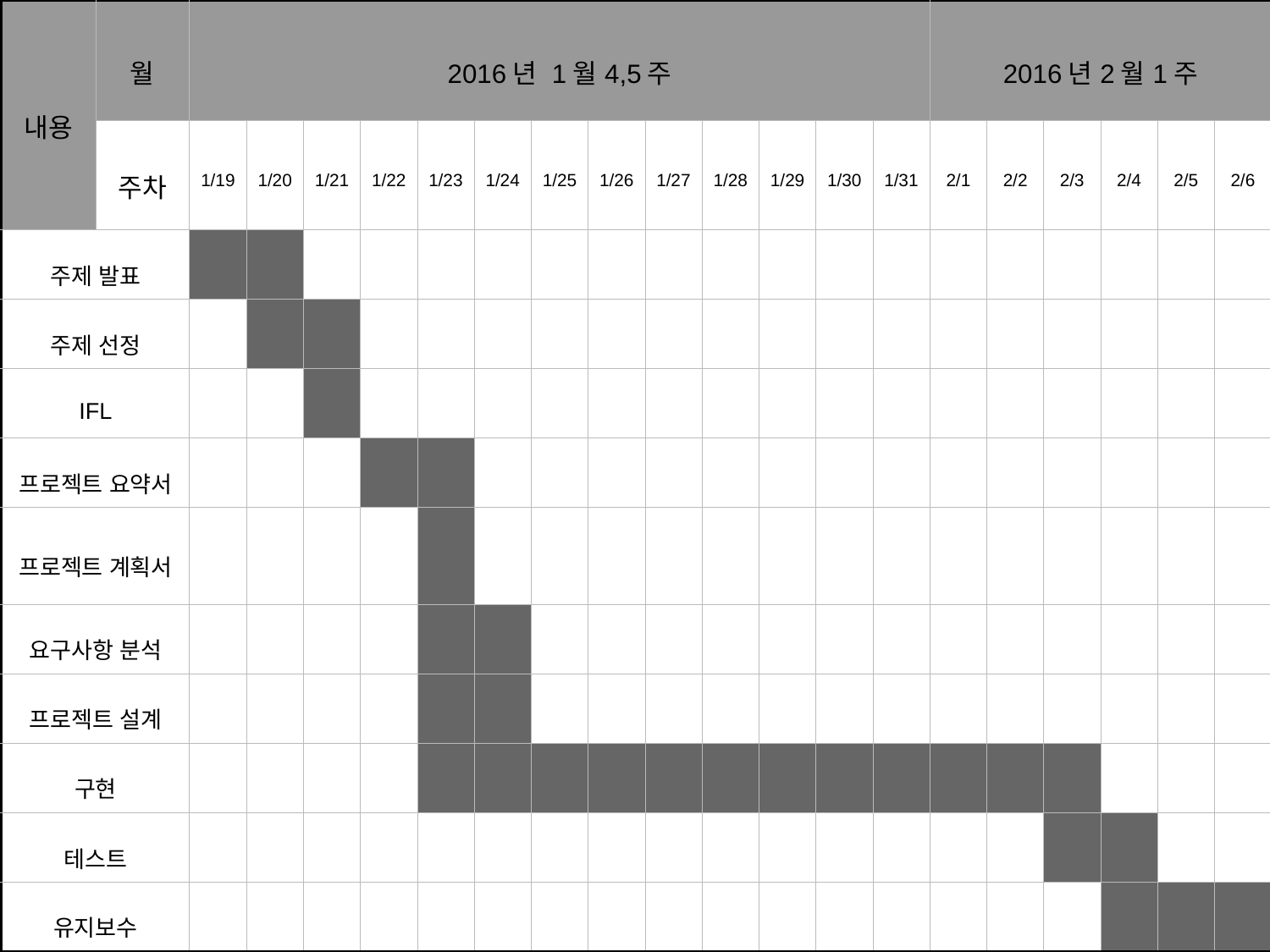

| 내용 | 월 | 2016년 1월4,5주 |  |  |  |  |  |  |  |  |  |  |  |  | 2016년2월1주 |  |  |  |  |  |
| --- | --- | --- | --- | --- | --- | --- | --- | --- | --- | --- | --- | --- | --- | --- | --- | --- | --- | --- | --- | --- |
|  | 주차 | 1/19 | 1/20 | 1/21 | 1/22 | 1/23 | 1/24 | 1/25 | 1/26 | 1/27 | 1/28 | 1/29 | 1/30 | 1/31 | 2/1 | 2/2 | 2/3 | 2/4 | 2/5 | 2/6 |
| 주제 발표 |  |  |  |  |  |  |  |  |  |  |  |  |  |  |  |  |  |  |  |  |
| 주제 선정 |  |  |  |  |  |  |  |  |  |  |  |  |  |  |  |  |  |  |  |  |
| IFL |  |  |  |  |  |  |  |  |  |  |  |  |  |  |  |  |  |  |  |  |
| 프로젝트 요약서 |  |  |  |  |  |  |  |  |  |  |  |  |  |  |  |  |  |  |  |  |
| 프로젝트 계획서 |  |  |  |  |  |  |  |  |  |  |  |  |  |  |  |  |  |  |  |  |
| 요구사항 분석 |  |  |  |  |  |  |  |  |  |  |  |  |  |  |  |  |  |  |  |  |
| 프로젝트 설계 |  |  |  |  |  |  |  |  |  |  |  |  |  |  |  |  |  |  |  |  |
| 구현 |  |  |  |  |  |  |  |  |  |  |  |  |  |  |  |  |  |  |  |  |
| 테스트 |  |  |  |  |  |  |  |  |  |  |  |  |  |  |  |  |  |  |  |  |
| 유지보수 |  |  |  |  |  |  |  |  |  |  |  |  |  |  |  |  |  |  |  |  |